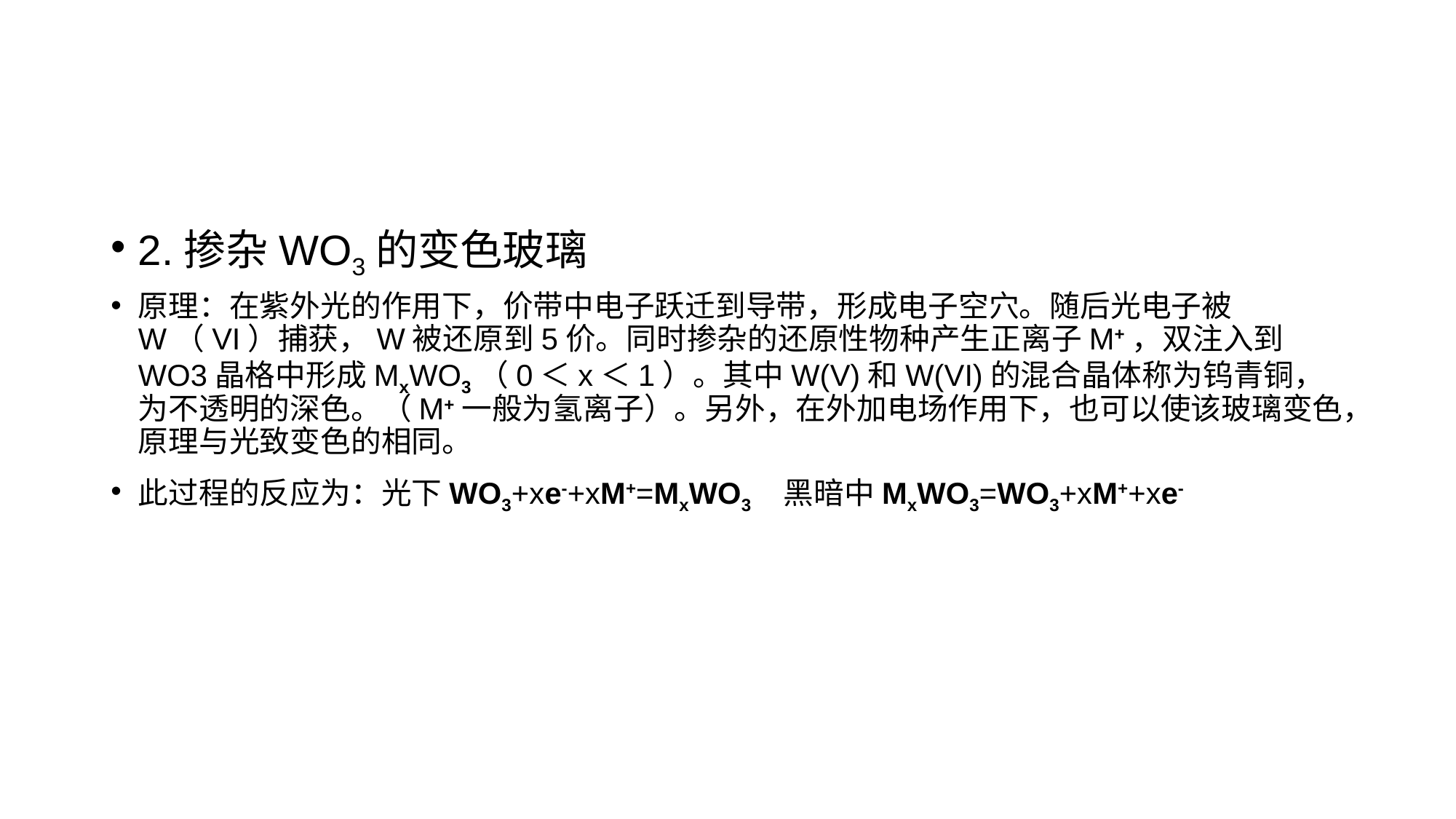

#
2.掺杂WO3的变色玻璃
原理：在紫外光的作用下，价带中电子跃迁到导带，形成电子空穴。随后光电子被W（VI）捕获，W被还原到5价。同时掺杂的还原性物种产生正离子M+，双注入到WO3晶格中形成MxWO3（0＜x＜1）。其中W(V)和W(VI)的混合晶体称为钨青铜，为不透明的深色。（M+一般为氢离子）。另外，在外加电场作用下，也可以使该玻璃变色，原理与光致变色的相同。
此过程的反应为：光下WO3+xe-+xM+=MxWO3   黑暗中MxWO3=WO3+xM++xe-